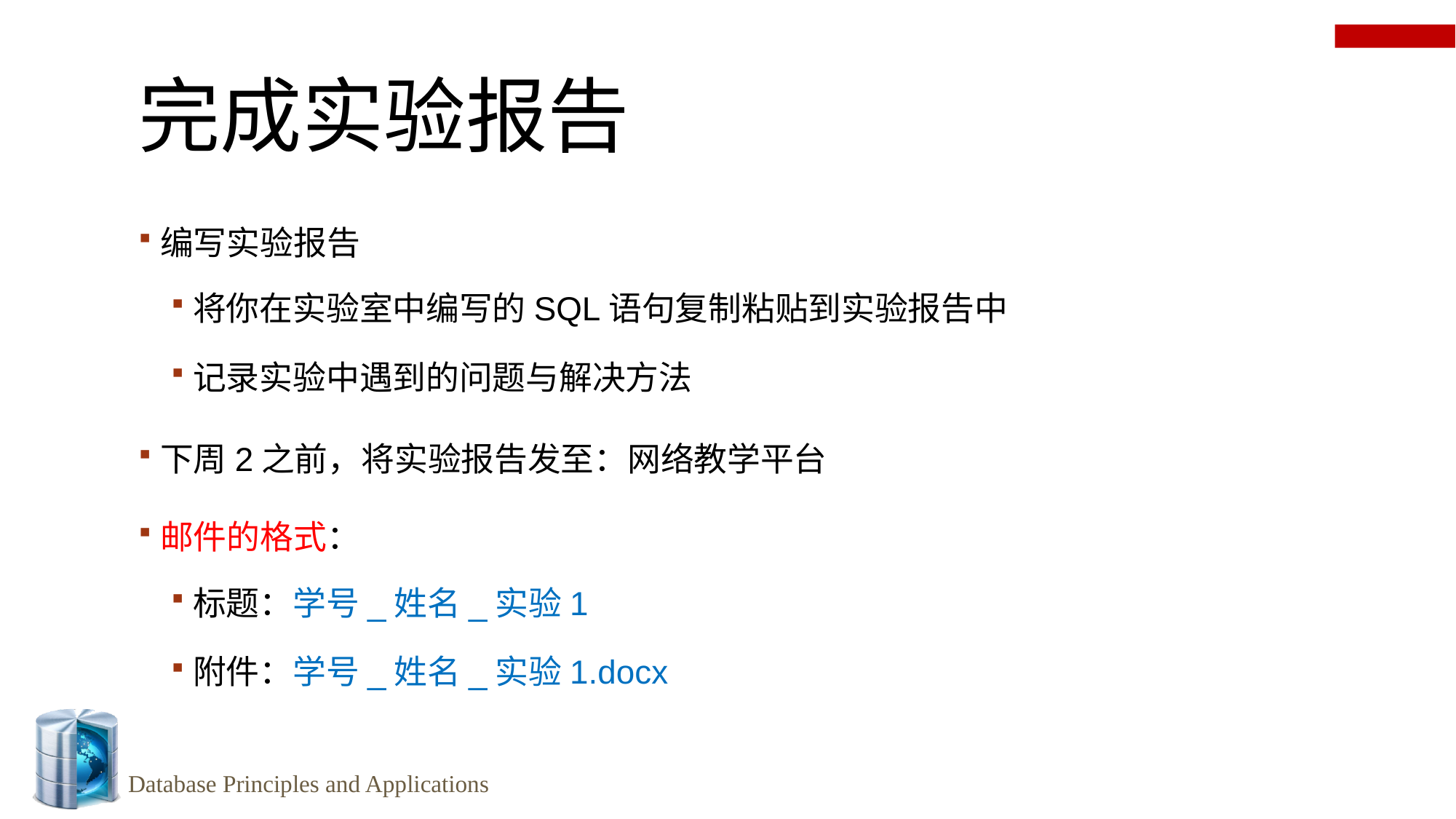

# 完成实验报告
编写实验报告
将你在实验室中编写的SQL语句复制粘贴到实验报告中
记录实验中遇到的问题与解决方法
下周2之前，将实验报告发至：网络教学平台
邮件的格式：
标题：学号_姓名_实验1
附件：学号_姓名_实验1.docx